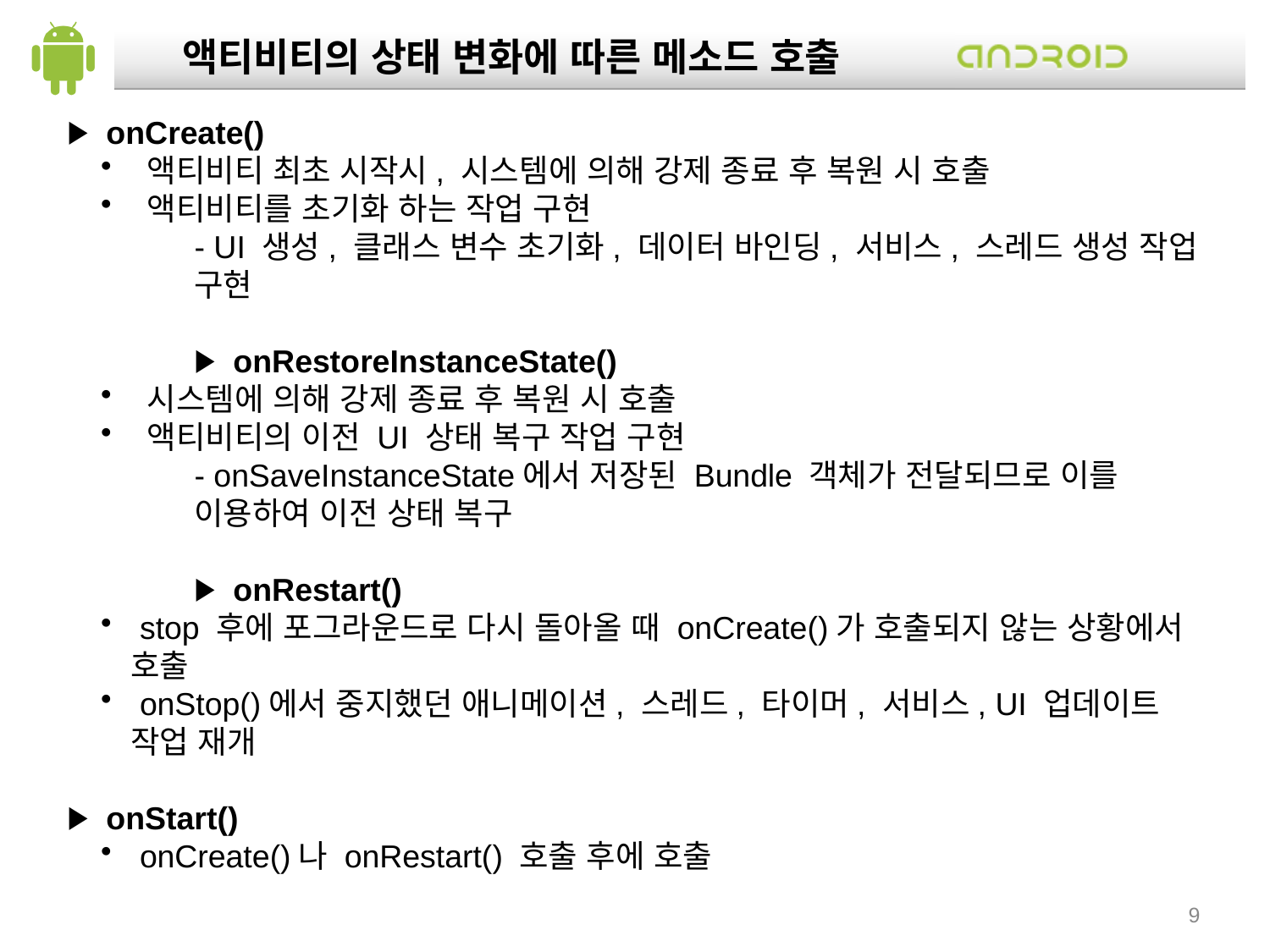

액티비티의 상태 변화에 따른 메소드 호출
 onCreate()
 액티비티 최초 시작시, 시스템에 의해 강제 종료 후 복원 시 호출
 액티비티를 초기화 하는 작업 구현
- UI 생성, 클래스 변수 초기화, 데이터 바인딩, 서비스, 스레드 생성 작업 구현

 onRestoreInstanceState()
 시스템에 의해 강제 종료 후 복원 시 호출
 액티비티의 이전 UI 상태 복구 작업 구현
- onSaveInstanceState에서 저장된 Bundle 객체가 전달되므로 이를 이용하여 이전 상태 복구

 onRestart()
 stop 후에 포그라운드로 다시 돌아올 때 onCreate()가 호출되지 않는 상황에서 호출
 onStop()에서 중지했던 애니메이션, 스레드, 타이머, 서비스, UI 업데이트 작업 재개

 onStart()
 onCreate()나 onRestart() 호출 후에 호출
9